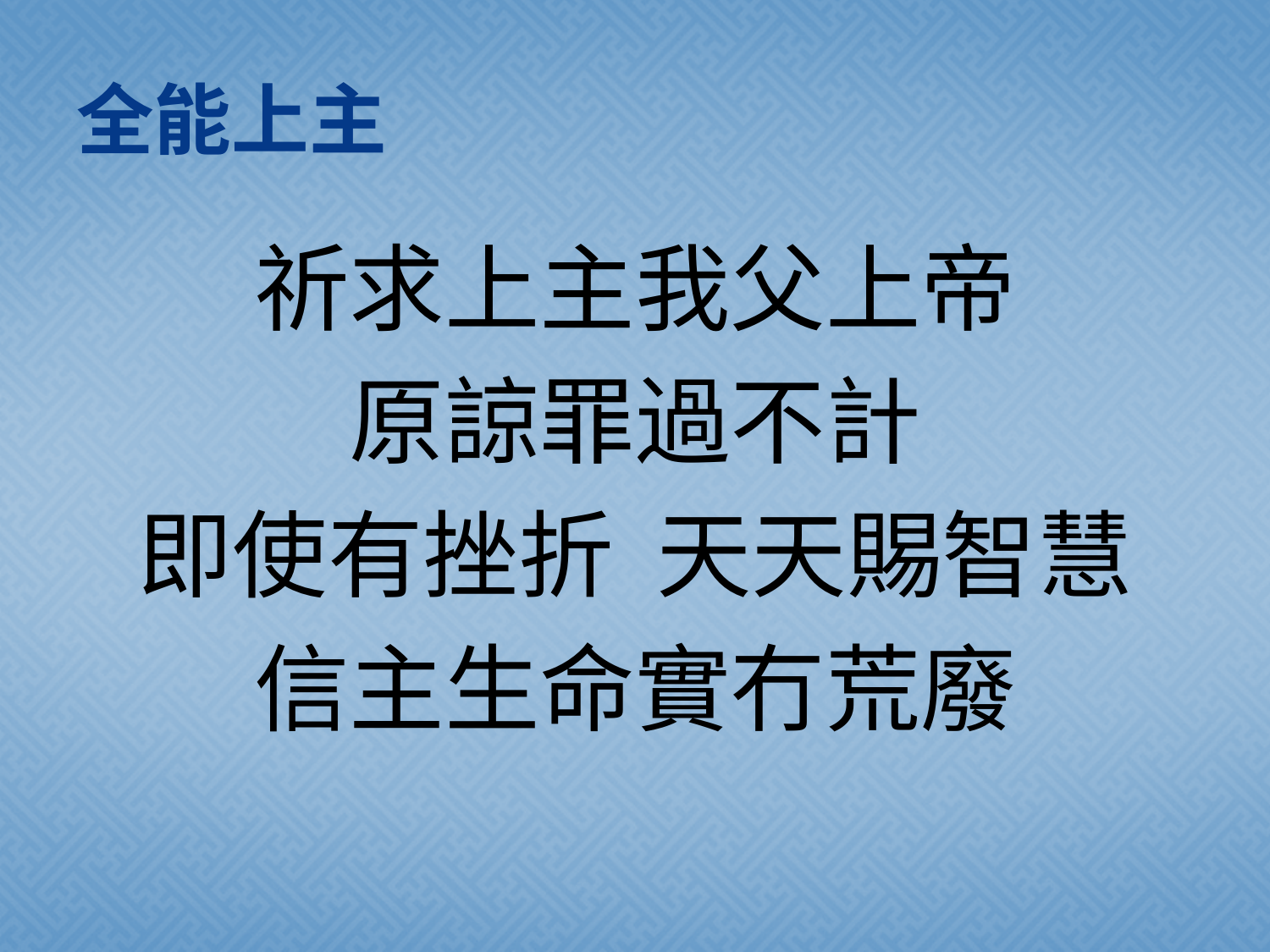

# 全能上主
祈求上主我父上帝
原諒罪過不計
即使有挫折  天天賜智慧
信主生命實冇荒廢